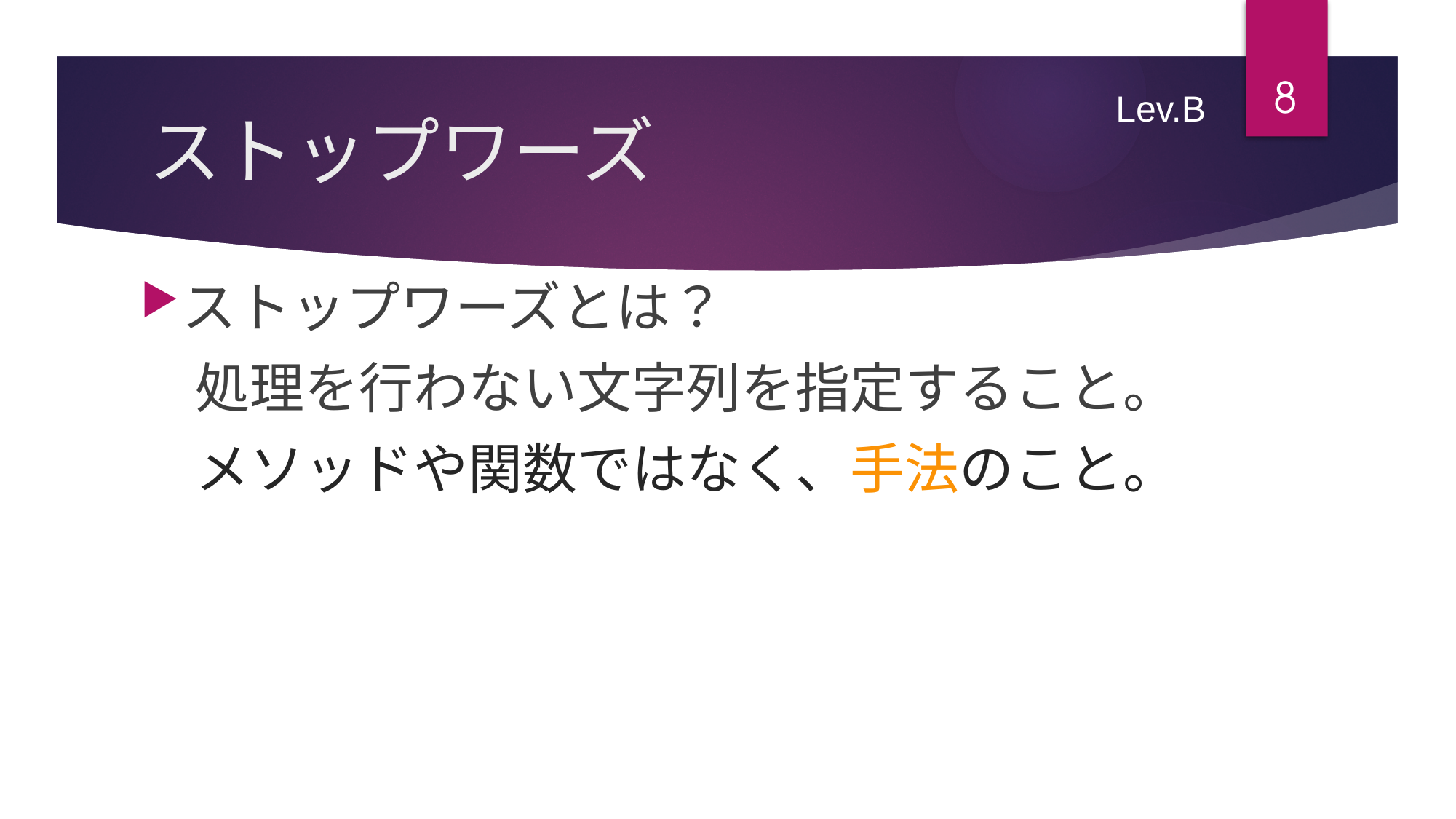

8
Lev.B
# ストップワーズ
ストップワーズとは？
　処理を行わない文字列を指定すること。
　メソッドや関数ではなく、手法のこと。